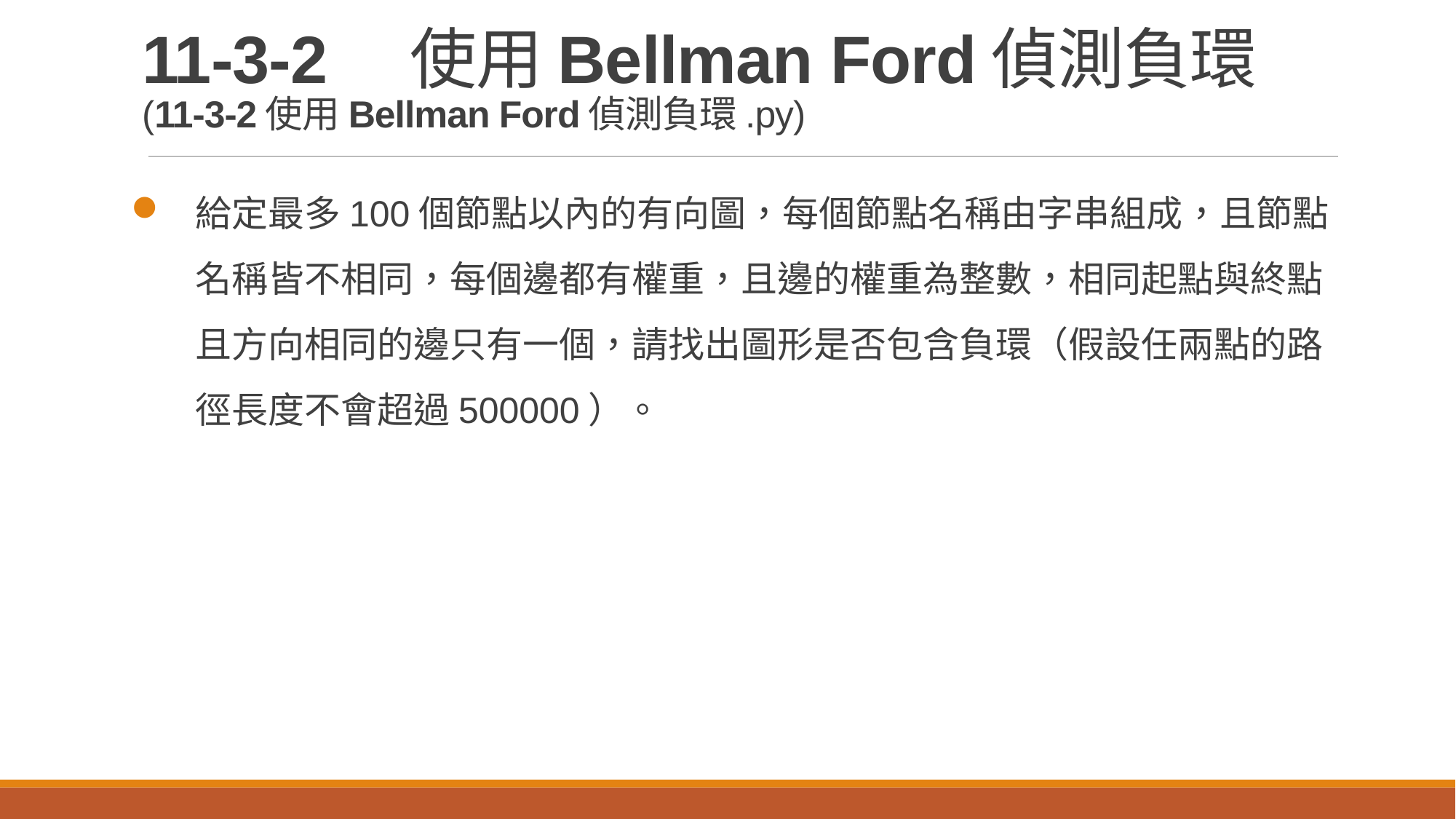

# 11-3-2　使用Bellman Ford偵測負環 (11-3-2使用Bellman Ford偵測負環.py)
給定最多100個節點以內的有向圖，每個節點名稱由字串組成，且節點名稱皆不相同，每個邊都有權重，且邊的權重為整數，相同起點與終點且方向相同的邊只有一個，請找出圖形是否包含負環（假設任兩點的路徑長度不會超過500000）。